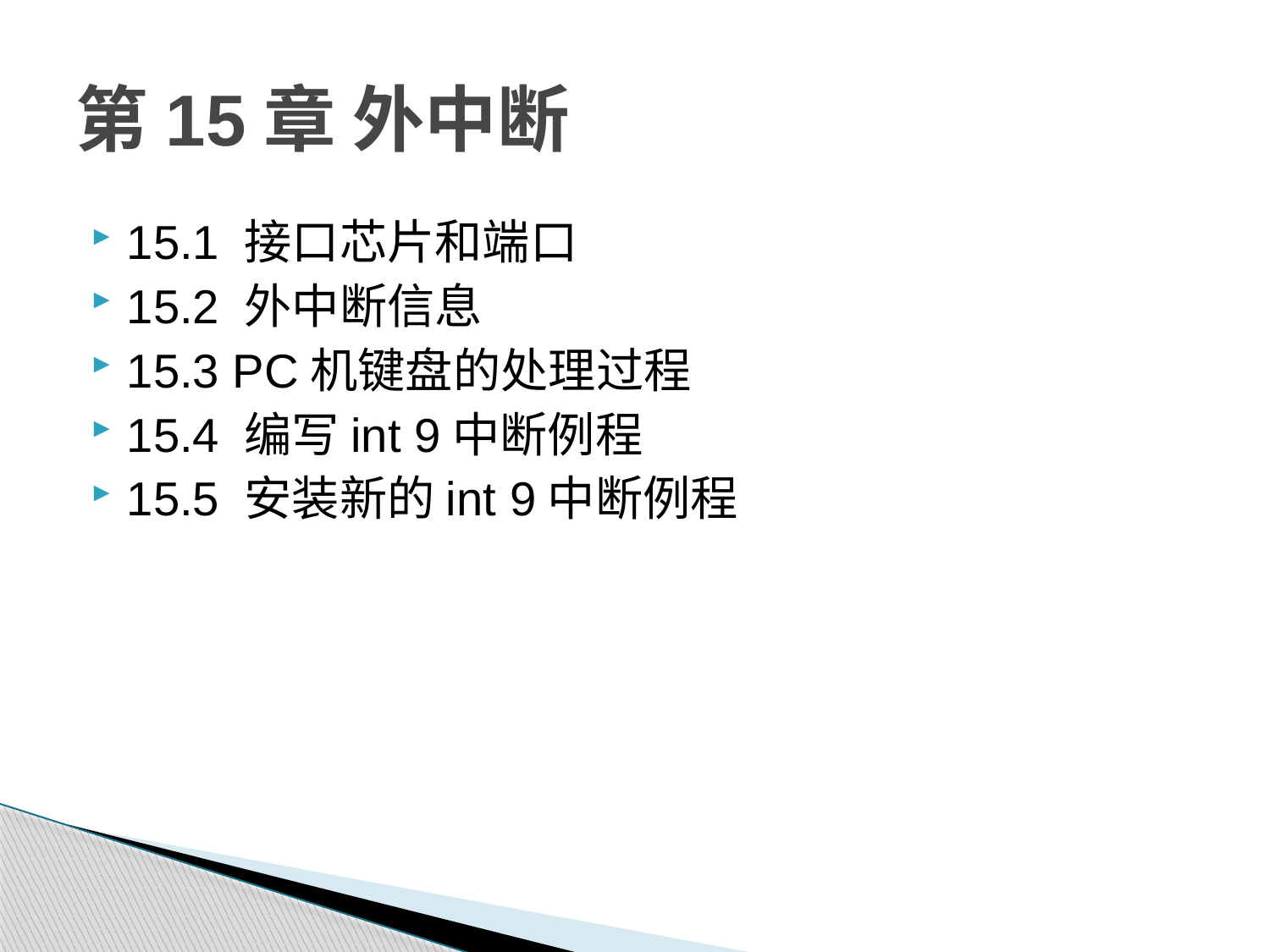

# 第15章 外中断
15.1 接口芯片和端口
15.2 外中断信息
15.3 PC机键盘的处理过程
15.4 编写int 9中断例程
15.5 安装新的int 9中断例程